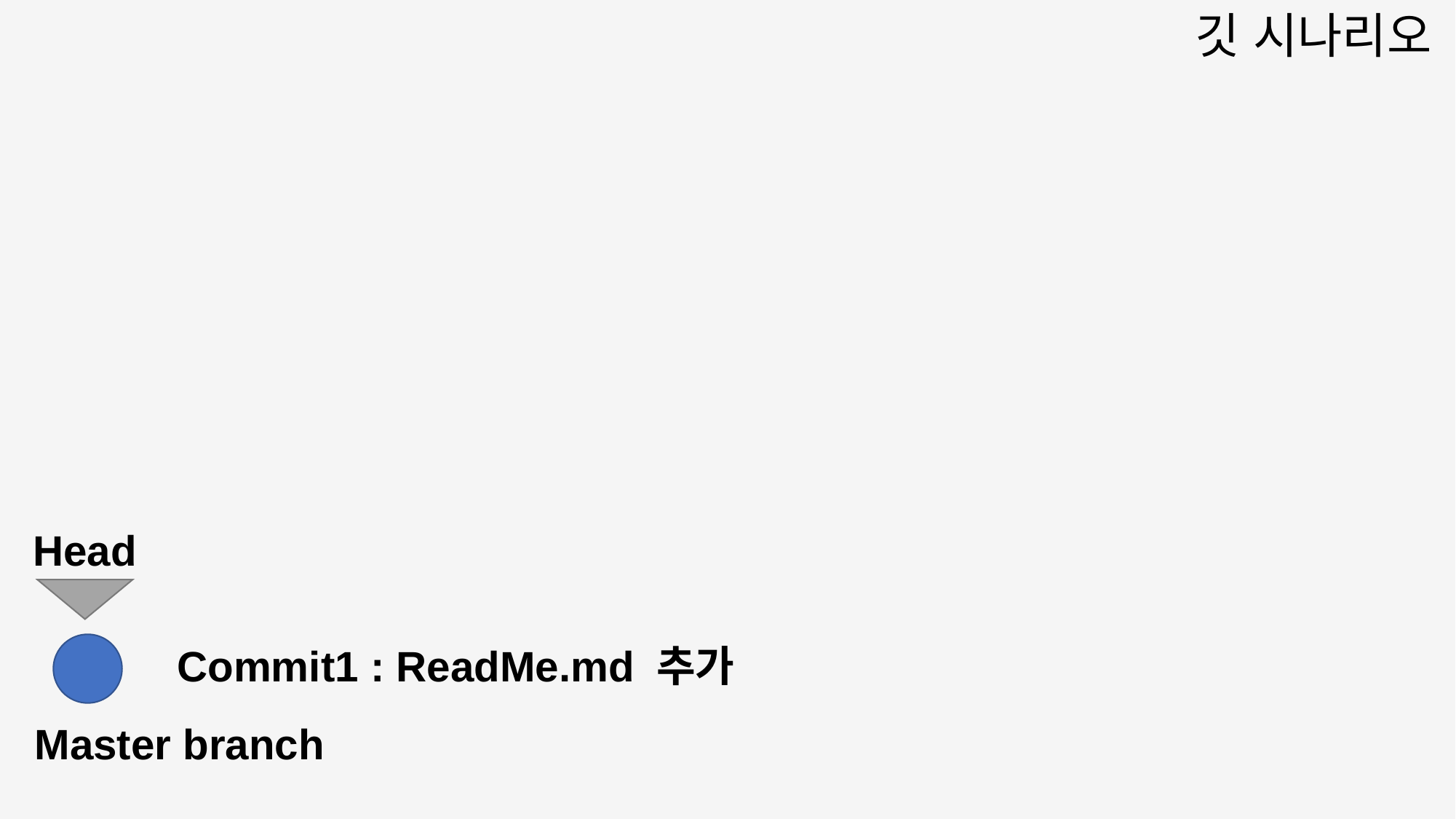

깃 시나리오
Head

Commit1 : ReadMe.md 추가

Master branch